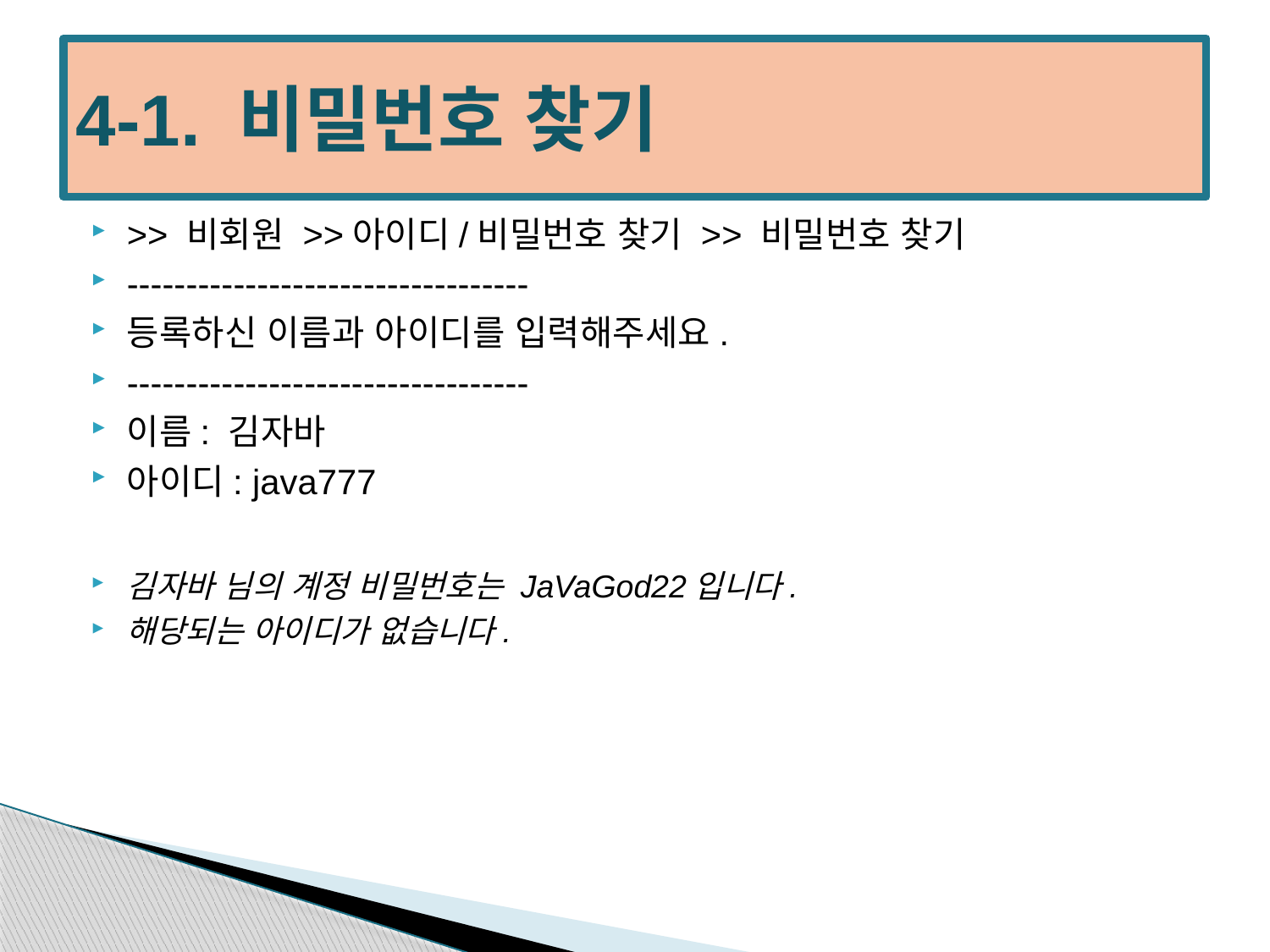

# 4-1. 비밀번호 찾기
>> 비회원 >>아이디/비밀번호 찾기 >> 비밀번호 찾기
----------------------------------
등록하신 이름과 아이디를 입력해주세요.
----------------------------------
이름: 김자바
아이디: java777

김자바 님의 계정 비밀번호는 JaVaGod22입니다.
해당되는 아이디가 없습니다.